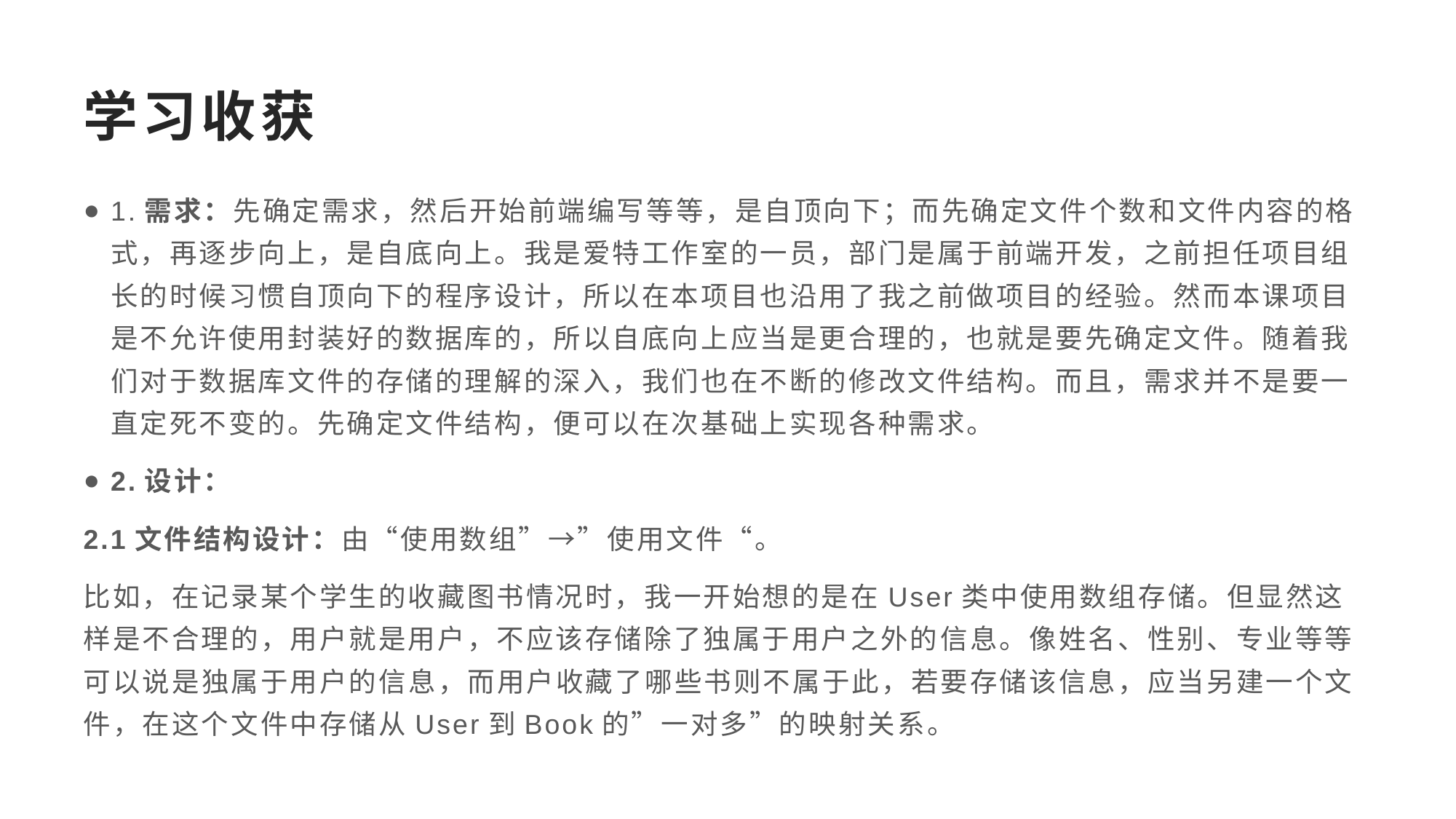

# 学习收获
1.需求：先确定需求，然后开始前端编写等等，是自顶向下；而先确定文件个数和文件内容的格式，再逐步向上，是自底向上。我是爱特工作室的一员，部门是属于前端开发，之前担任项目组长的时候习惯自顶向下的程序设计，所以在本项目也沿用了我之前做项目的经验。然而本课项目是不允许使用封装好的数据库的，所以自底向上应当是更合理的，也就是要先确定文件。随着我们对于数据库文件的存储的理解的深入，我们也在不断的修改文件结构。而且，需求并不是要一直定死不变的。先确定文件结构，便可以在次基础上实现各种需求。
2.设计：
2.1文件结构设计：由“使用数组”→”使用文件“。
比如，在记录某个学生的收藏图书情况时，我一开始想的是在User类中使用数组存储。但显然这样是不合理的，用户就是用户，不应该存储除了独属于用户之外的信息。像姓名、性别、专业等等可以说是独属于用户的信息，而用户收藏了哪些书则不属于此，若要存储该信息，应当另建一个文件，在这个文件中存储从User到Book的”一对多”的映射关系。